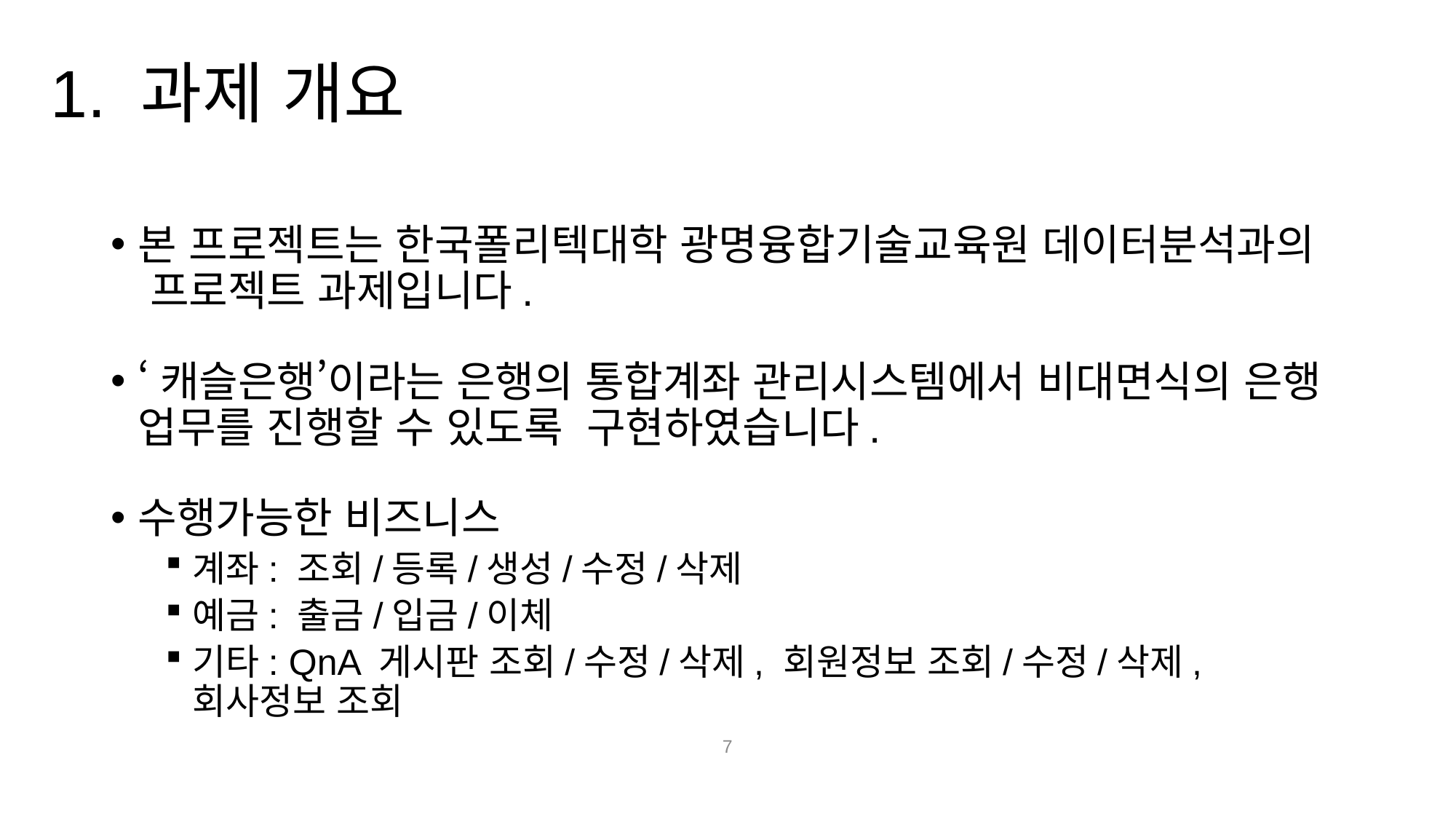

# 1. 과제 개요
본 프로젝트는 한국폴리텍대학 광명융합기술교육원 데이터분석과의    프로젝트 과제입니다.

‘캐슬은행’이라는 은행의 통합계좌 관리시스템에서 비대면식의 은행 업무를 진행할 수 있도록  구현하였습니다.

수행가능한 비즈니스
계좌: 조회/등록/생성/수정/삭제
예금: 출금/입금/이체
기타: QnA 게시판 조회/수정/삭제, 회원정보 조회/수정/삭제, 회사정보 조회
7